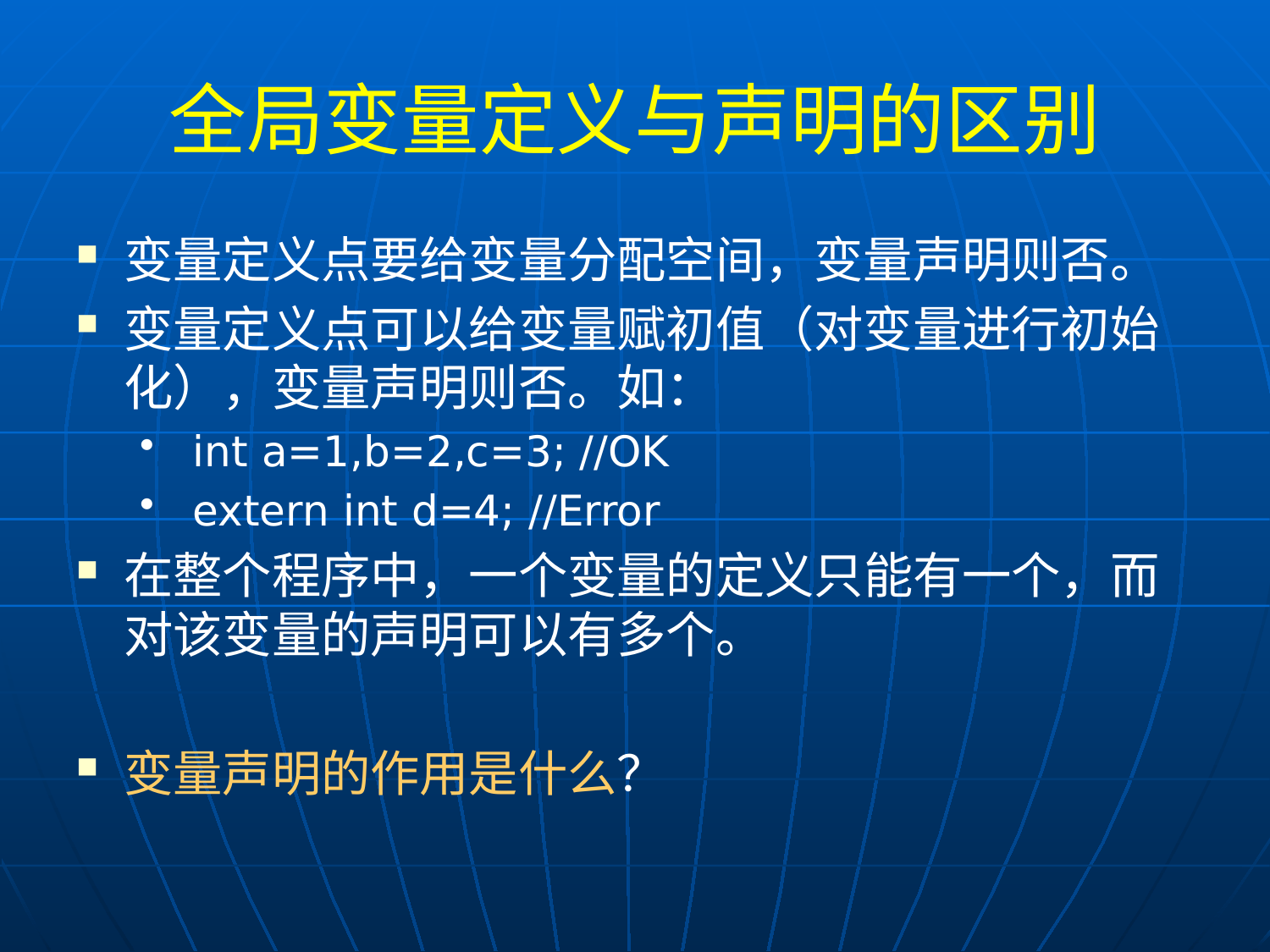

# 全局变量定义与声明的区别
变量定义点要给变量分配空间，变量声明则否。
变量定义点可以给变量赋初值（对变量进行初始化），变量声明则否。如：
 int a=1,b=2,c=3; //OK
 extern int d=4; //Error
在整个程序中，一个变量的定义只能有一个，而对该变量的声明可以有多个。

变量声明的作用是什么？